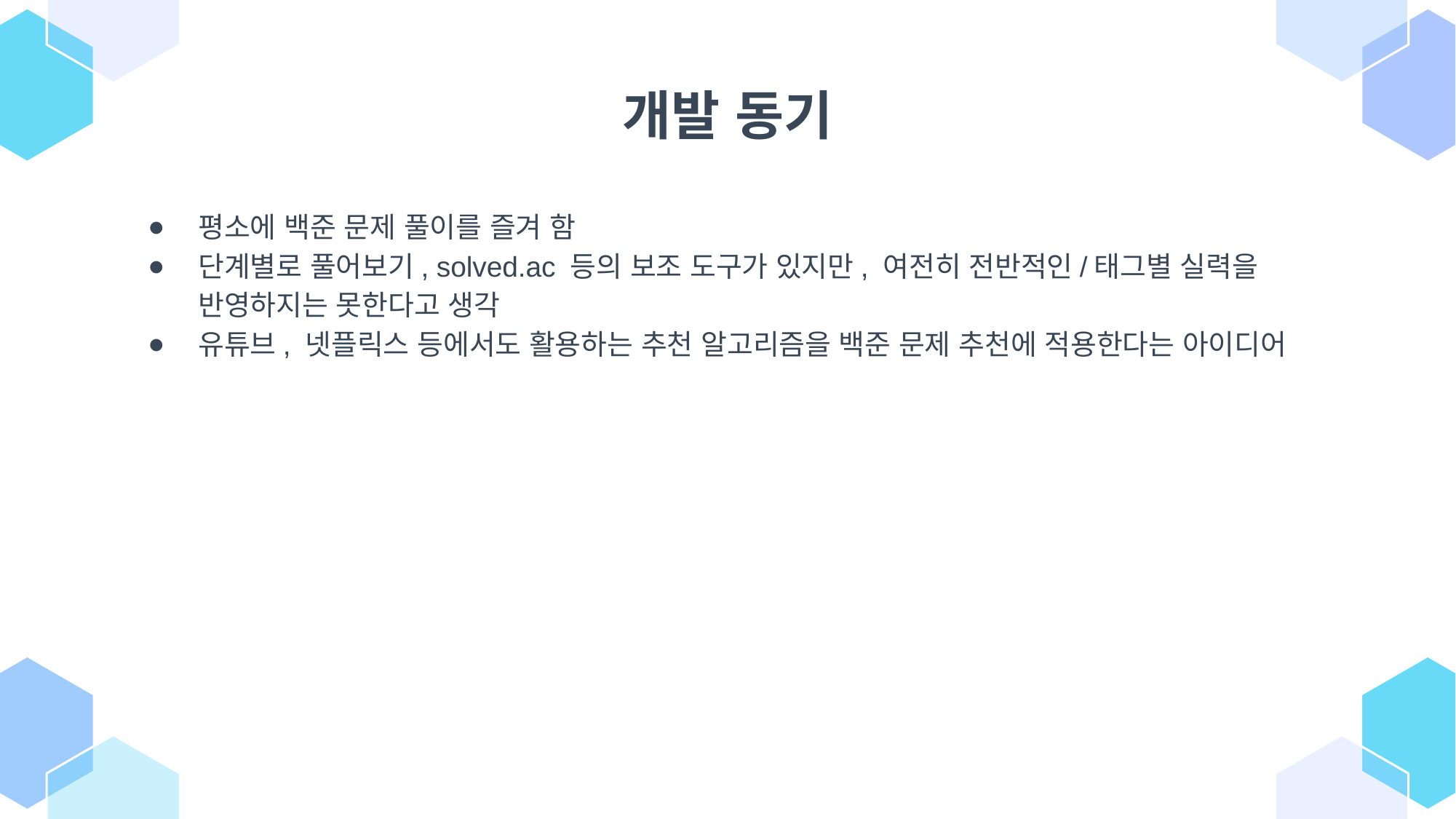

# 개발 동기
평소에 백준 문제 풀이를 즐겨 함
단계별로 풀어보기, solved.ac 등의 보조 도구가 있지만, 여전히 전반적인/태그별 실력을 반영하지는 못한다고 생각
유튜브, 넷플릭스 등에서도 활용하는 추천 알고리즘을 백준 문제 추천에 적용한다는 아이디어